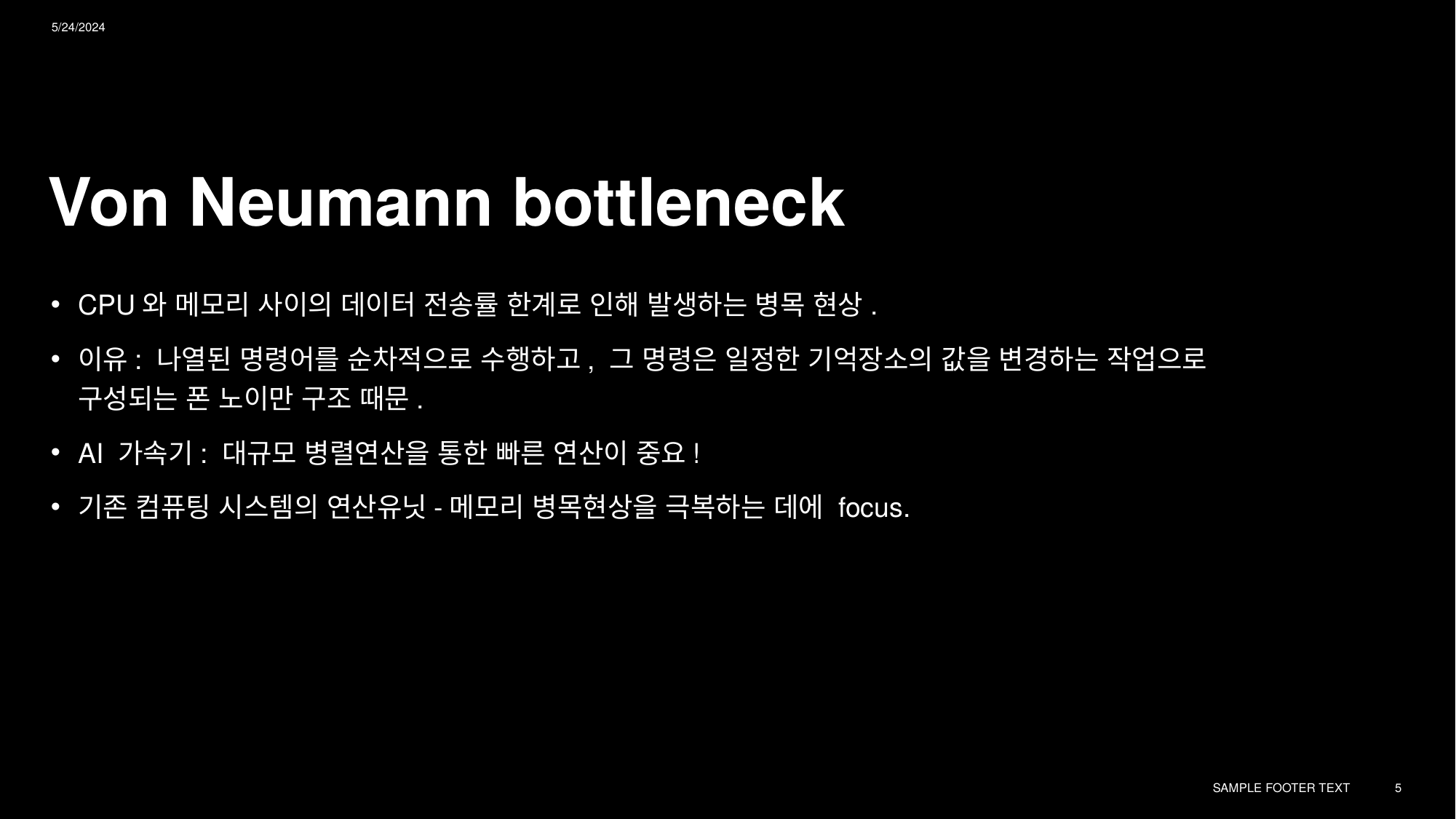

5/24/2024
# Von Neumann bottleneck
CPU와 메모리 사이의 데이터 전송률 한계로 인해 발생하는 병목 현상.
이유: 나열된 명령어를 순차적으로 수행하고, 그 명령은 일정한 기억장소의 값을 변경하는 작업으로 구성되는 폰 노이만 구조 때문.
AI 가속기: 대규모 병렬연산을 통한 빠른 연산이 중요!
기존 컴퓨팅 시스템의 연산유닛-메모리 병목현상을 극복하는 데에 focus.

Sample Footer Text
5